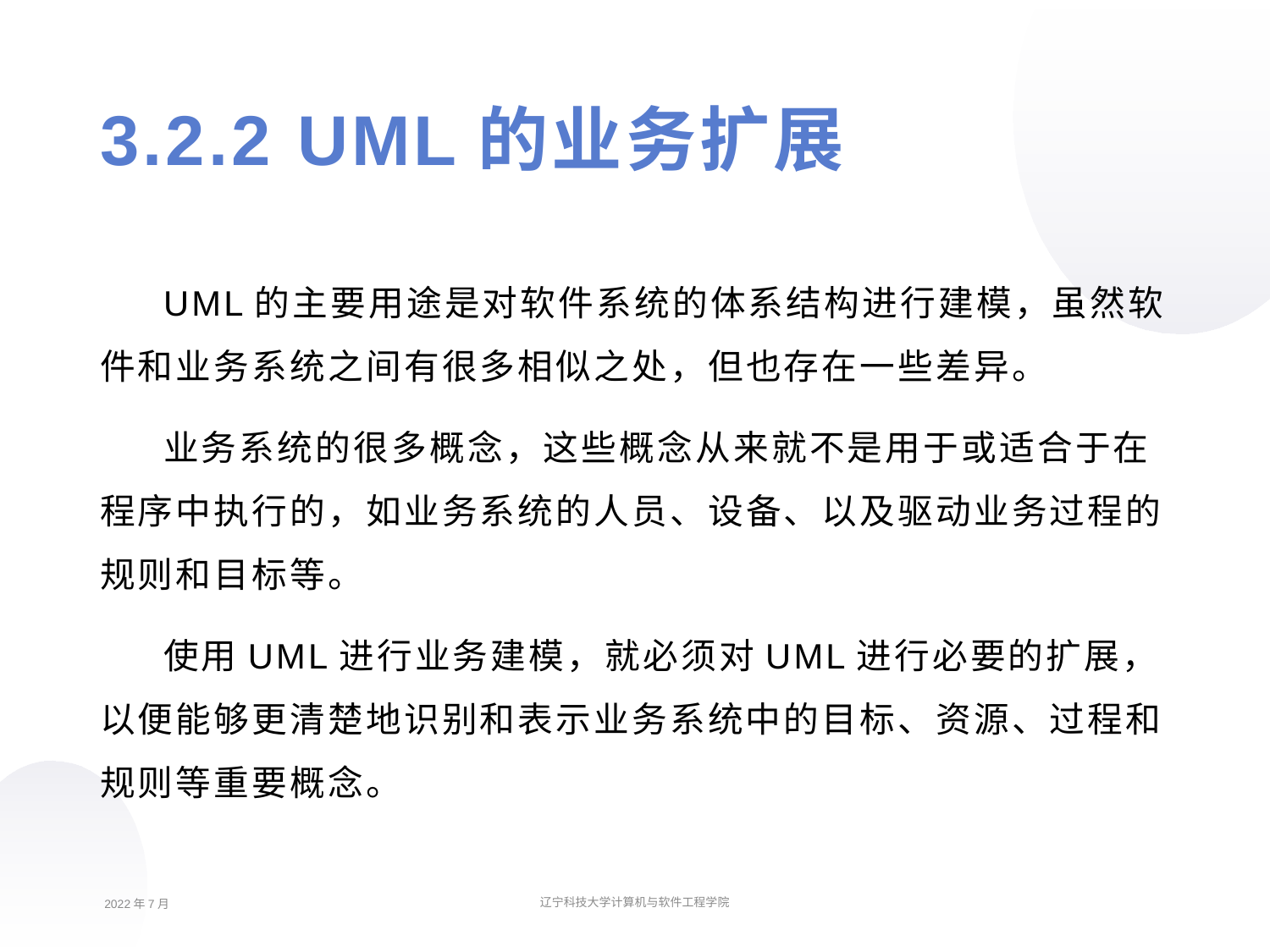

3.2.2 UML的业务扩展
UML的主要用途是对软件系统的体系结构进行建模，虽然软件和业务系统之间有很多相似之处，但也存在一些差异。
业务系统的很多概念，这些概念从来就不是用于或适合于在程序中执行的，如业务系统的人员、设备、以及驱动业务过程的规则和目标等。
使用UML进行业务建模，就必须对UML进行必要的扩展，以便能够更清楚地识别和表示业务系统中的目标、资源、过程和规则等重要概念。

2022年7月
辽宁科技大学计算机与软件工程学院
40